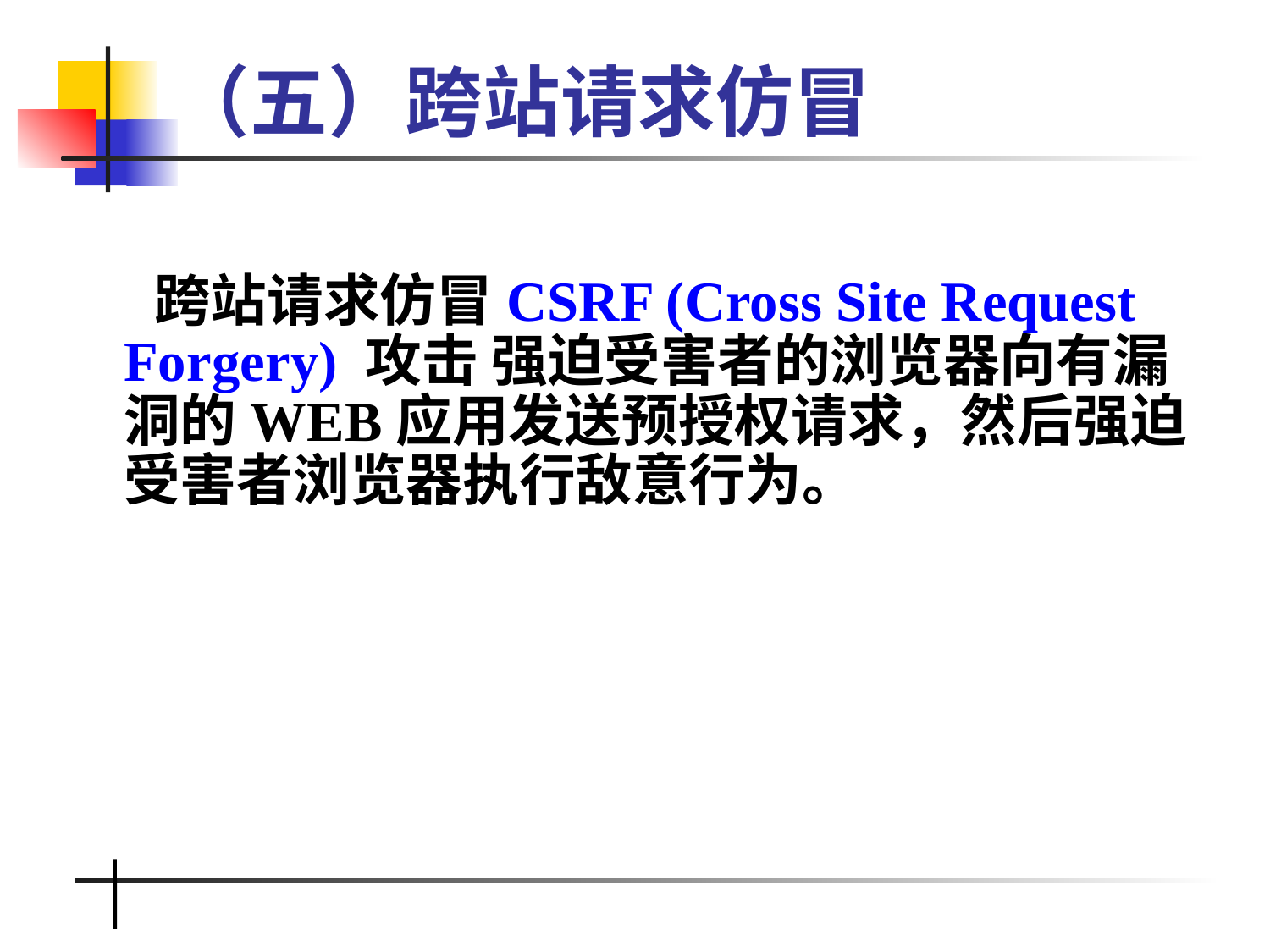

# （五）跨站请求仿冒

     跨站请求仿冒CSRF (Cross Site Request Forgery) 攻击 强迫受害者的浏览器向有漏洞的WEB应用发送预授权请求，然后强迫受害者浏览器执行敌意行为。